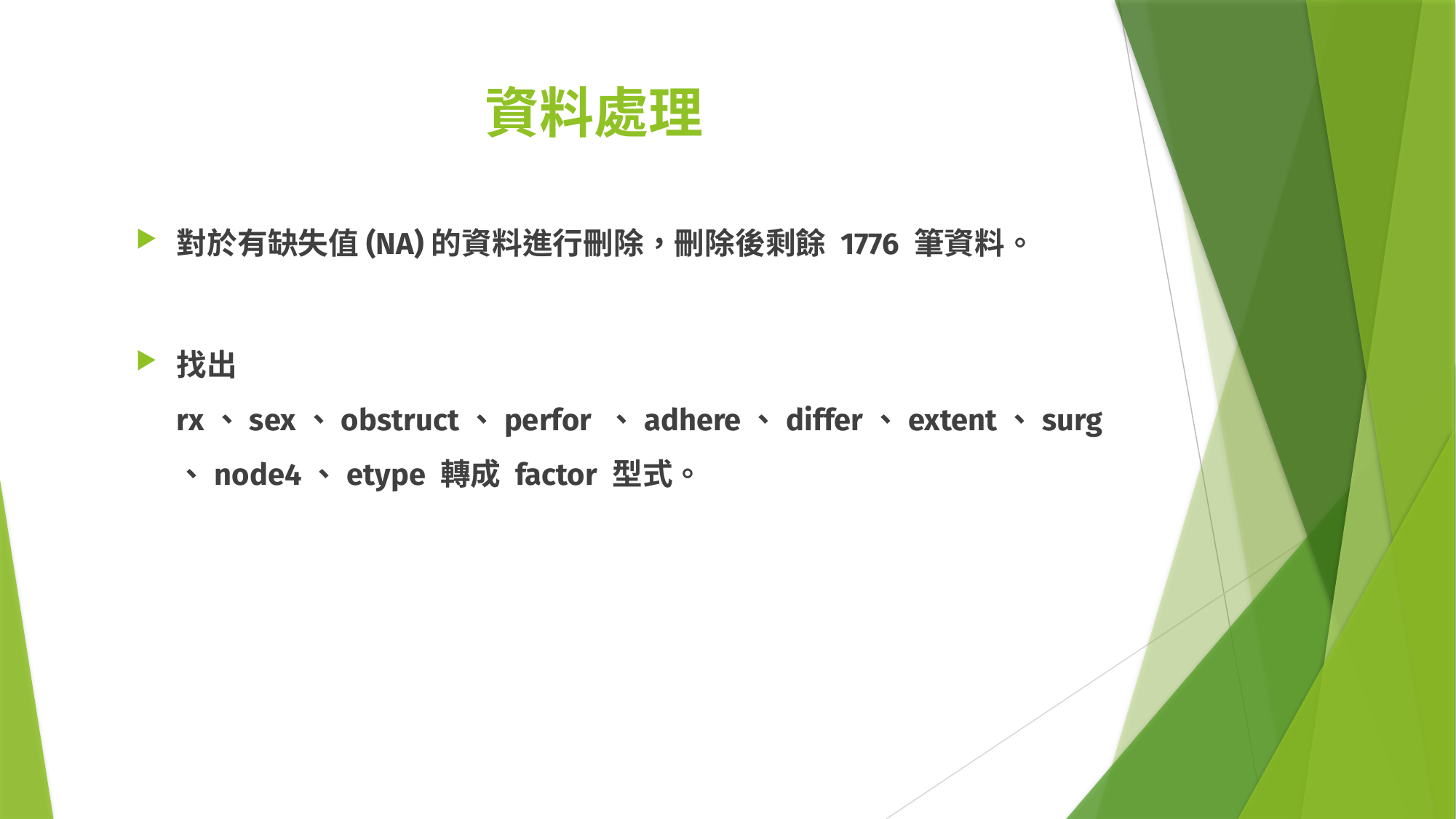

# 資料處理
對於有缺失值(NA)的資料進行刪除，刪除後剩餘 1776 筆資料。

找出 rx、sex、obstruct、perfor 、adhere、differ、extent、surg   、node4、etype 轉成 factor 型式。